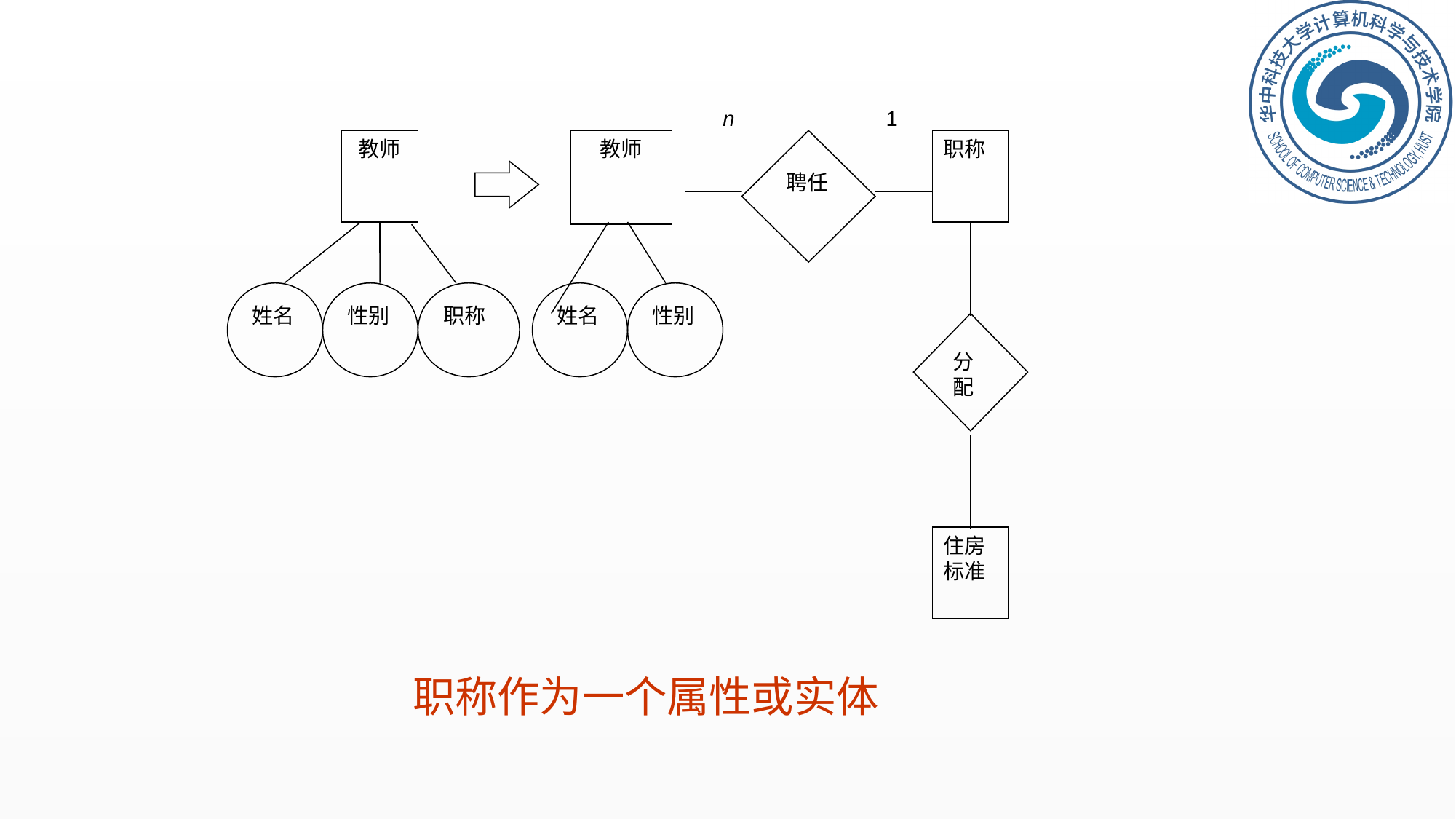

n
1
教师
教师
职称

姓名
性别
职称
姓名
性别
分配

住房
标准

聘任
职称作为一个属性或实体